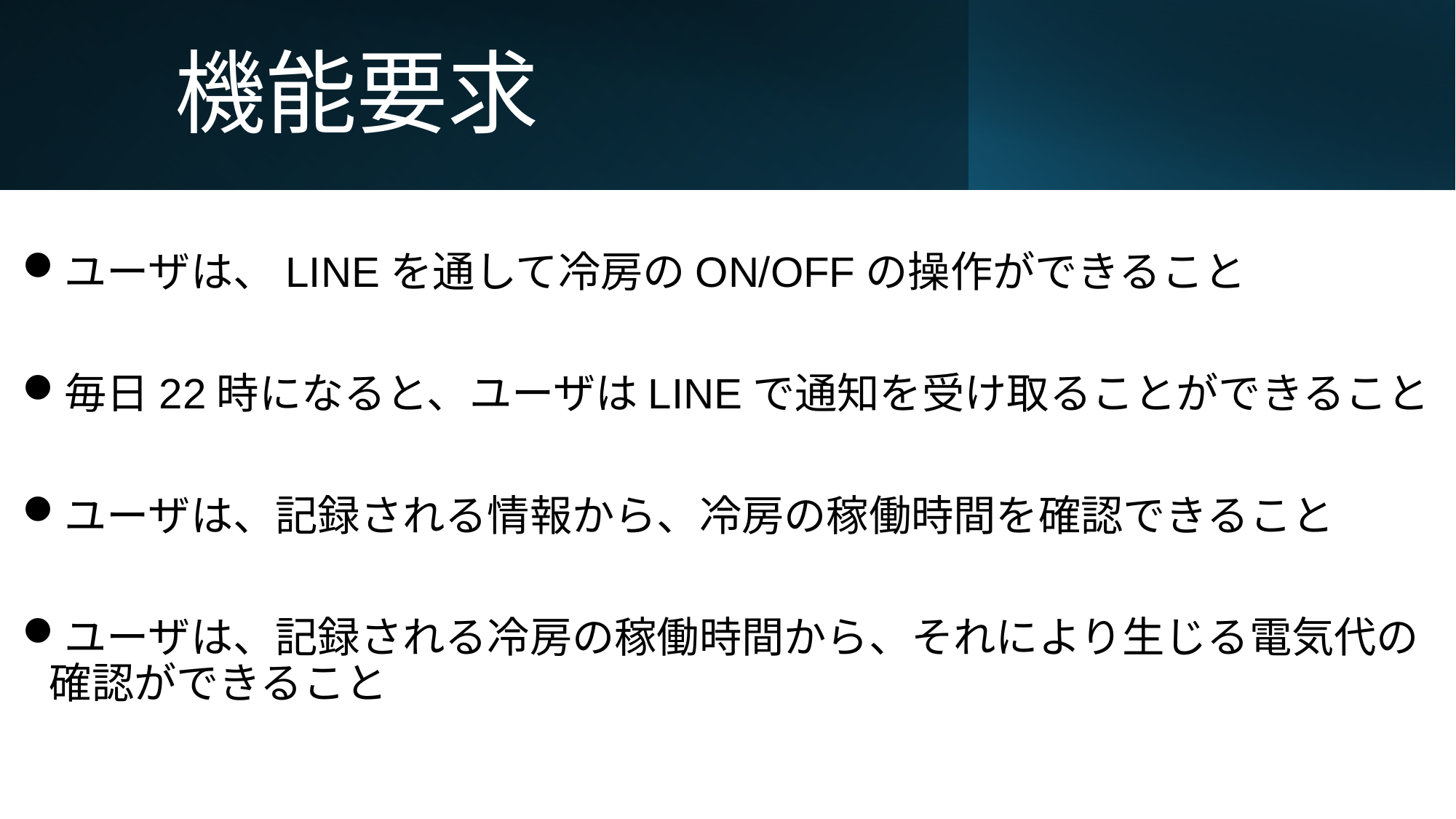

# 機能要求
ユーザは、LINEを通して冷房のON/OFFの操作ができること

毎日22時になると、ユーザはLINEで通知を受け取ることができること

ユーザは、記録される情報から、冷房の稼働時間を確認できること

ユーザは、記録される冷房の稼働時間から、それにより生じる電気代の確認ができること